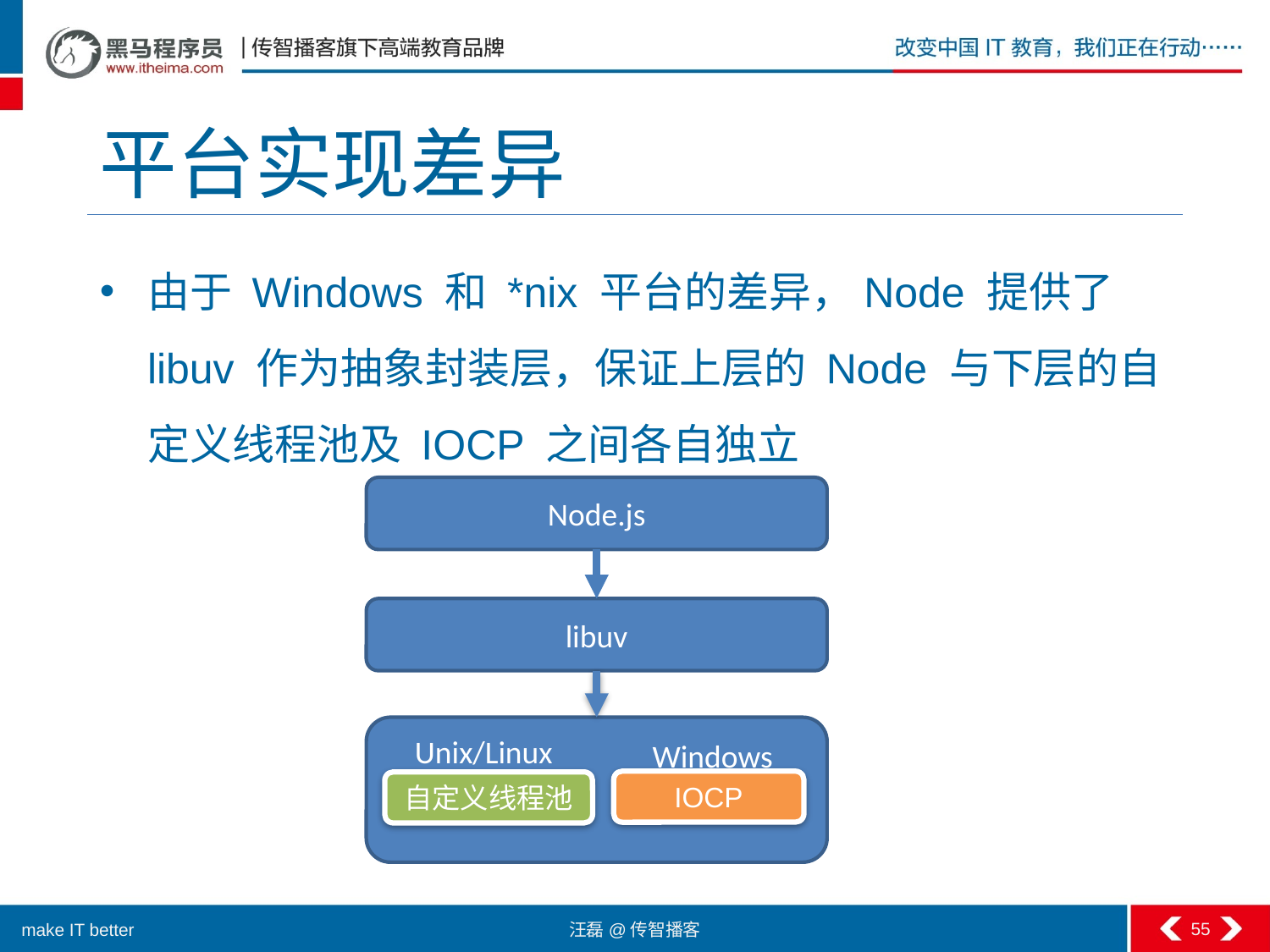

# 平台实现差异
由于 Windows 和 *nix 平台的差异，Node 提供了 libuv 作为抽象封装层，保证上层的 Node 与下层的自定义线程池及 IOCP 之间各自独立

Node.js
libuv

Unix/Linux
Windows
IOCP
自定义线程池
55
汪磊@传智播客
make IT better